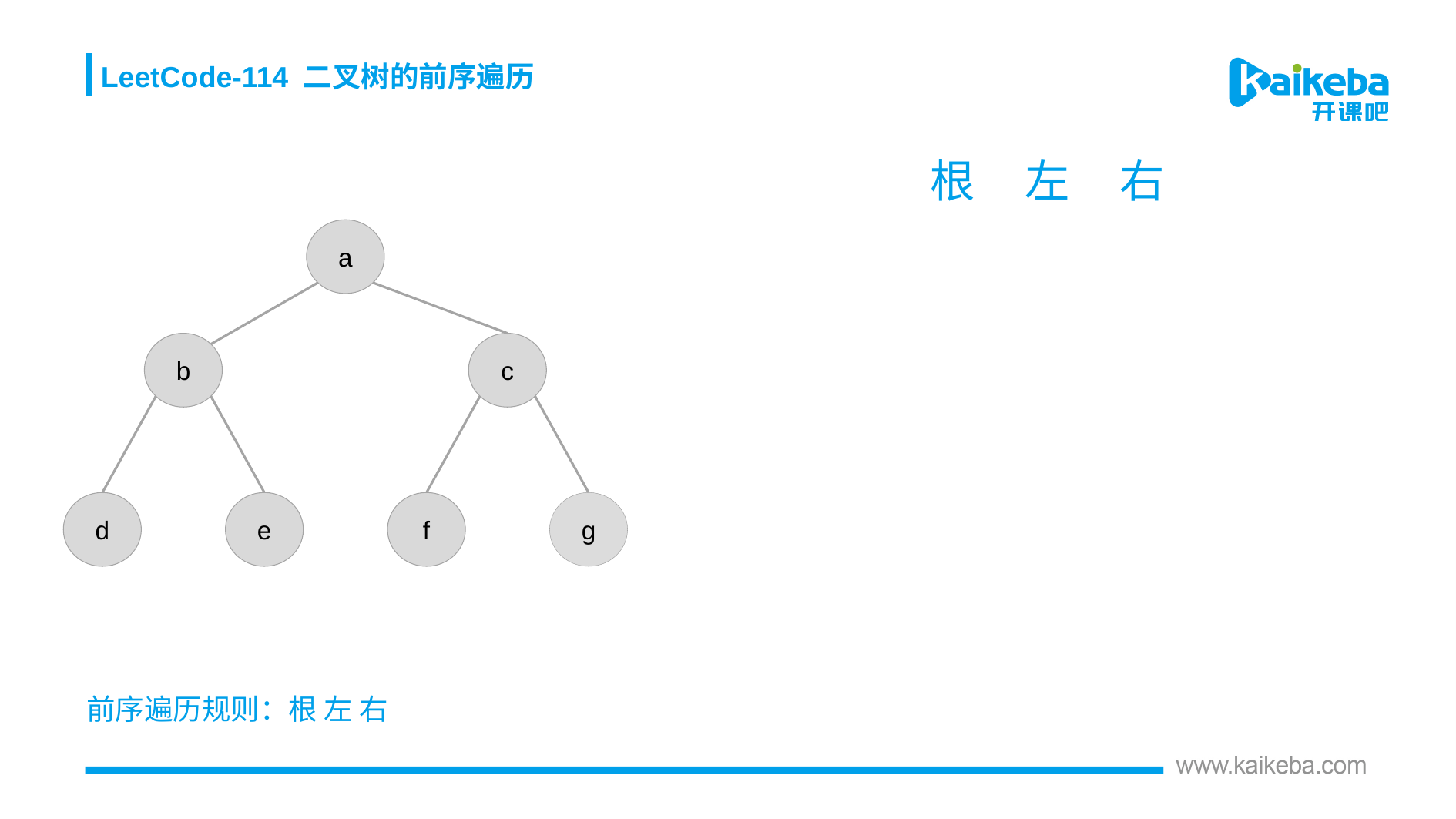

LeetCode-114 二叉树的前序遍历
根     左     右
a
b
c
d
e
f
g
前序遍历规则：根 左 右